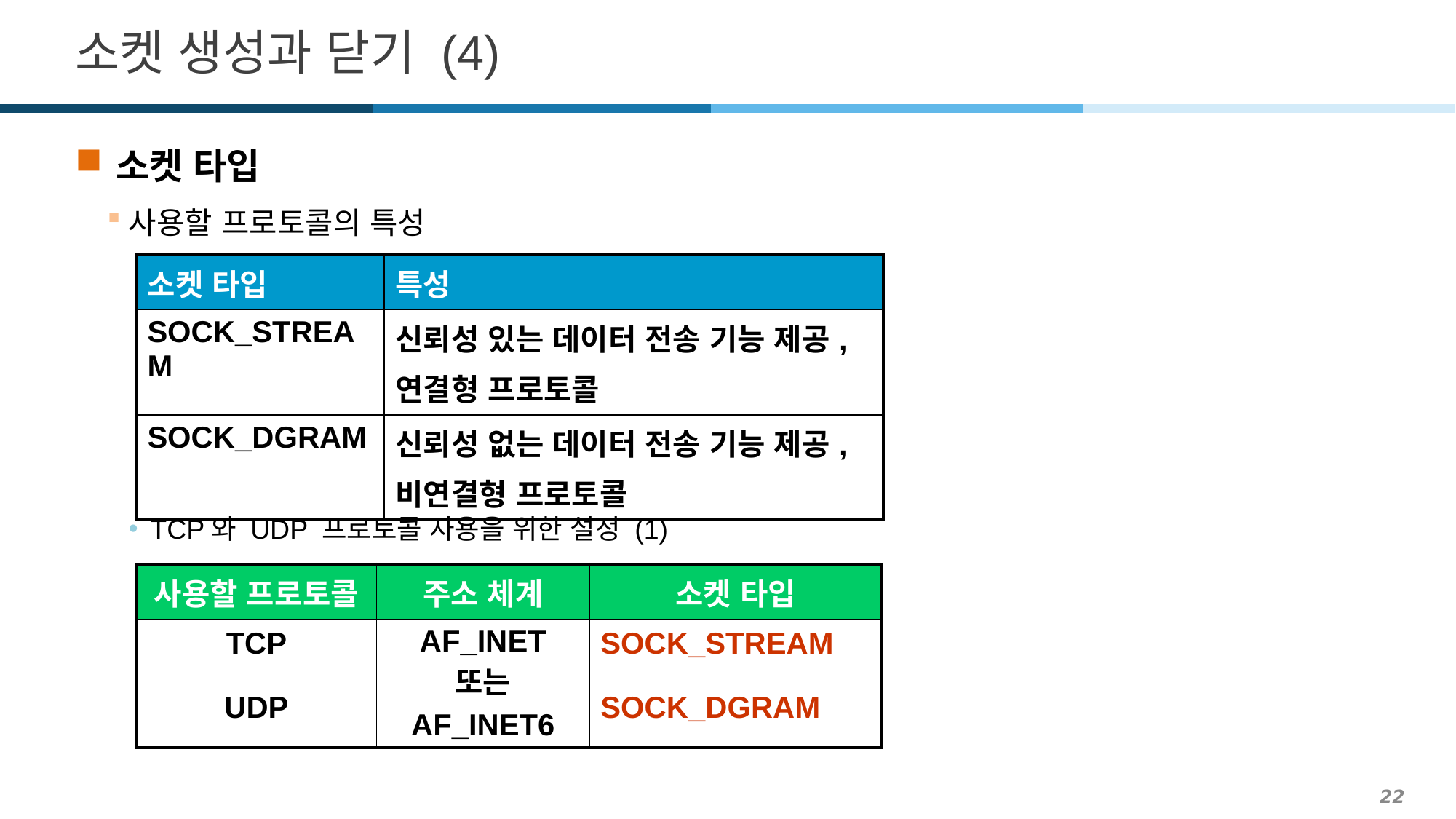

# 소켓 생성과 닫기 (4)
소켓 타입
사용할 프로토콜의 특성

TCP와 UDP 프로토콜 사용을 위한 설정 (1)
| 소켓 타입 | 특성 |
| --- | --- |
| SOCK\_STREAM | 신뢰성 있는 데이터 전송 기능 제공, 연결형 프로토콜 |
| SOCK\_DGRAM | 신뢰성 없는 데이터 전송 기능 제공, 비연결형 프로토콜 |
| 사용할 프로토콜 | 주소 체계 | 소켓 타입 |
| --- | --- | --- |
| TCP | AF\_INET 또는 AF\_INET6 | SOCK\_STREAM |
| UDP |  | SOCK\_DGRAM |